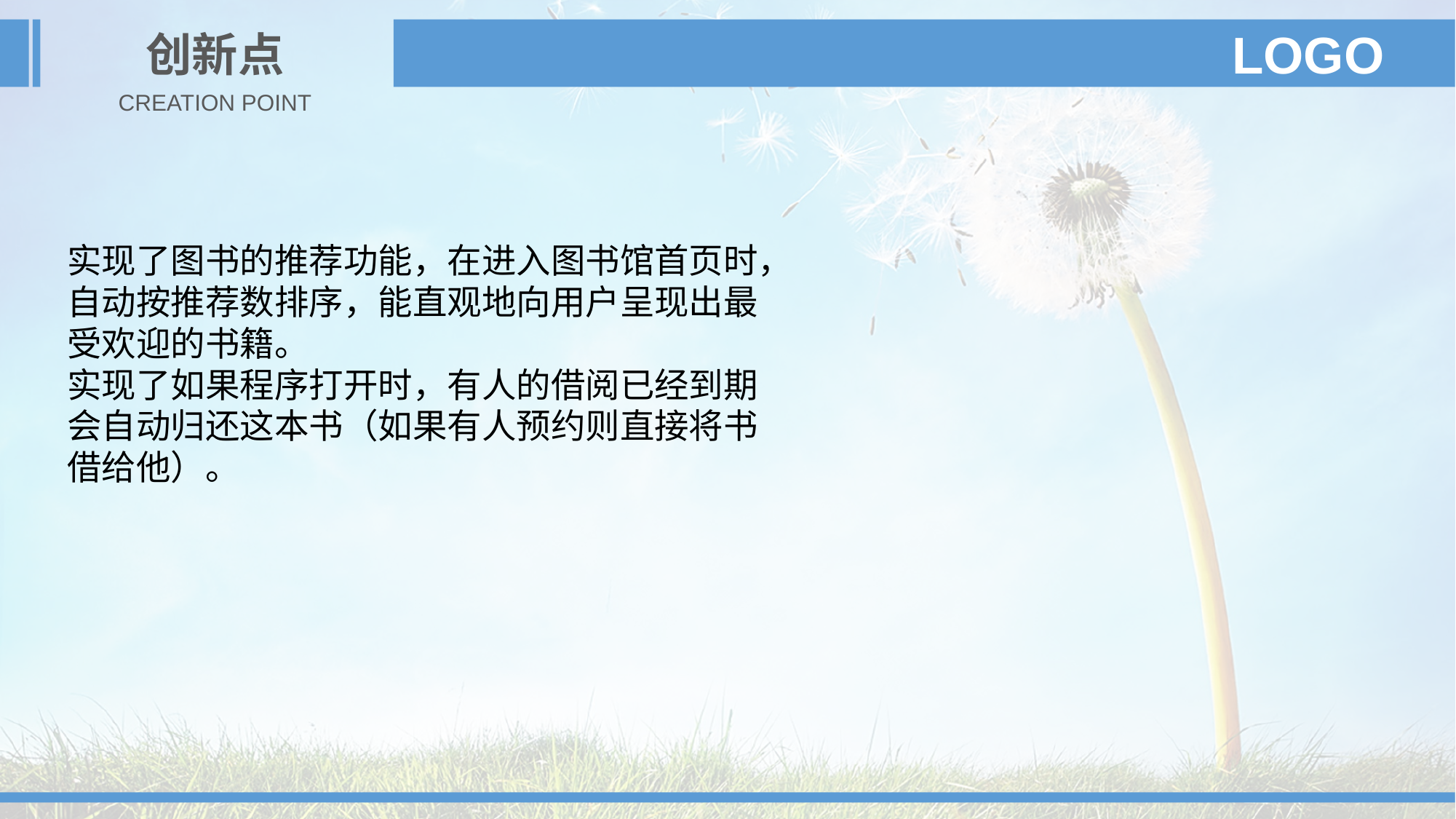

创新点
LOGO
CREATION POINT
实现了图书的推荐功能，在进入图书馆首页时，自动按推荐数排序，能直观地向用户呈现出最受欢迎的书籍。
实现了如果程序打开时，有人的借阅已经到期会自动归还这本书（如果有人预约则直接将书借给他）。